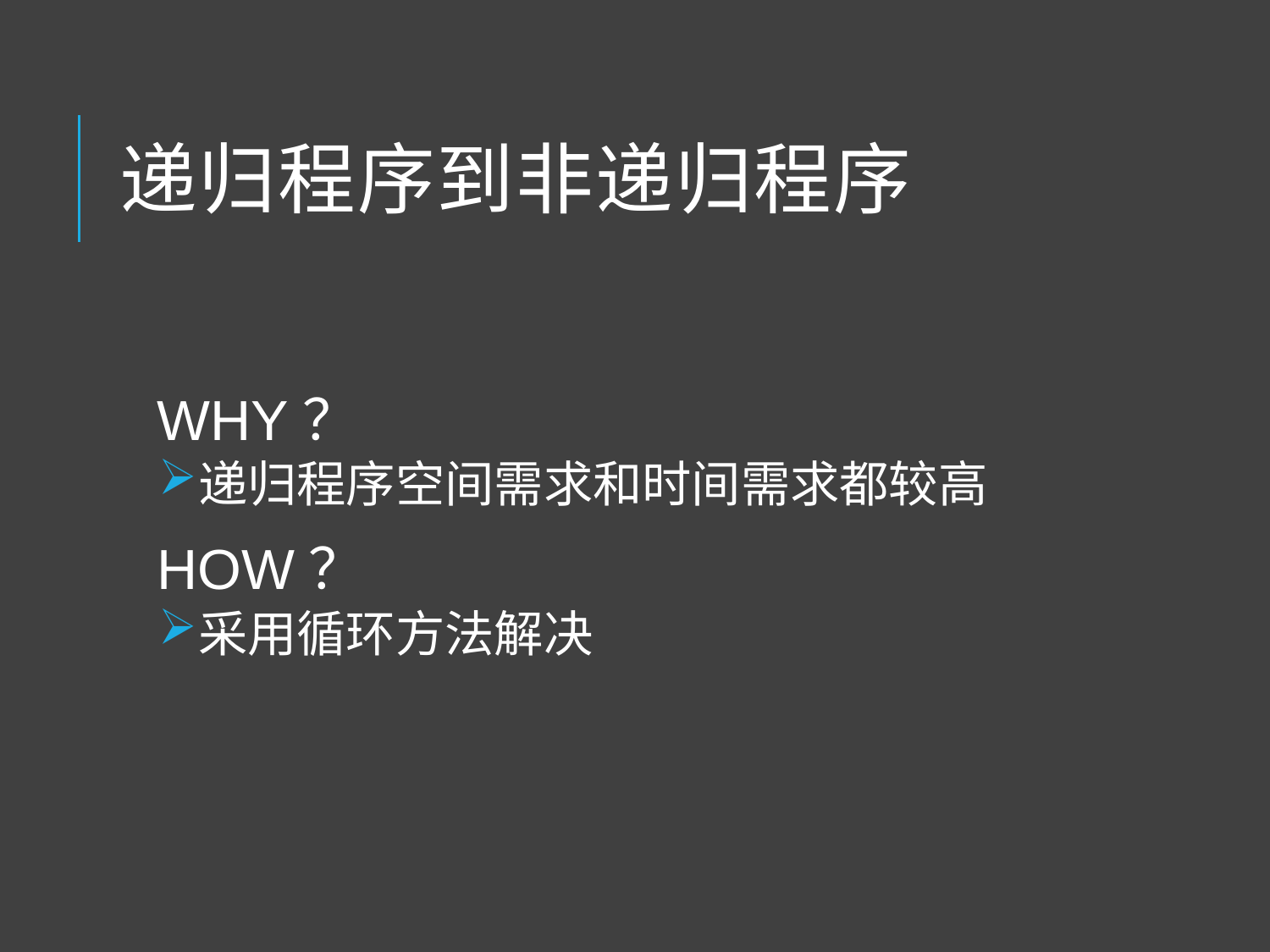

# 递归程序到非递归程序
WHY？
递归程序空间需求和时间需求都较高
HOW？
采用循环方法解决